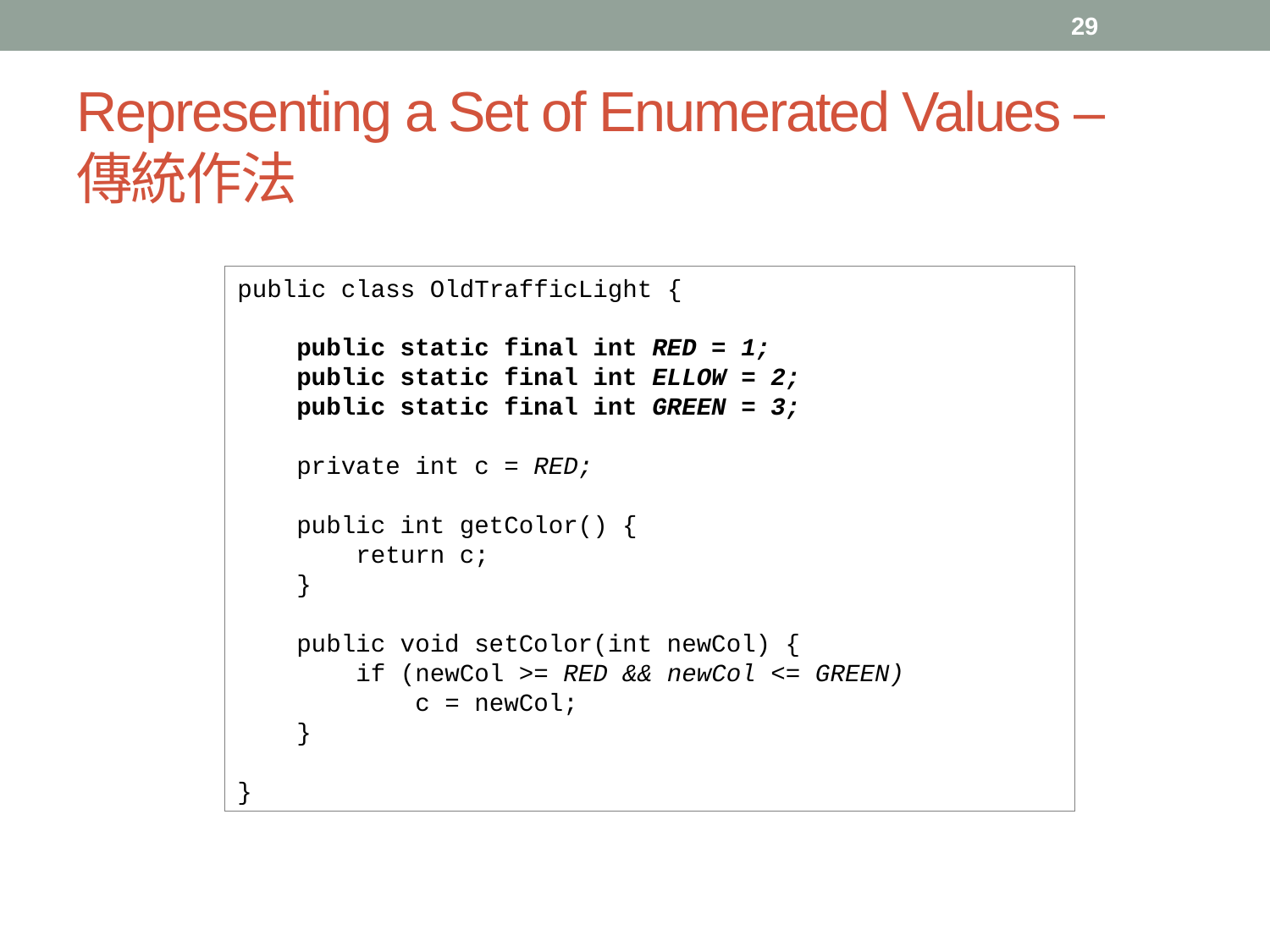

29
# Representing a Set of Enumerated Values – 傳統作法
public class OldTrafficLight {

    public static final int RED = 1;
    public static final int ELLOW = 2;
    public static final int GREEN = 3;

    private int c = RED;

    public int getColor() {
        return c;
    }

    public void setColor(int newCol) {
        if (newCol >= RED && newCol <= GREEN)
            c = newCol;
    }

}